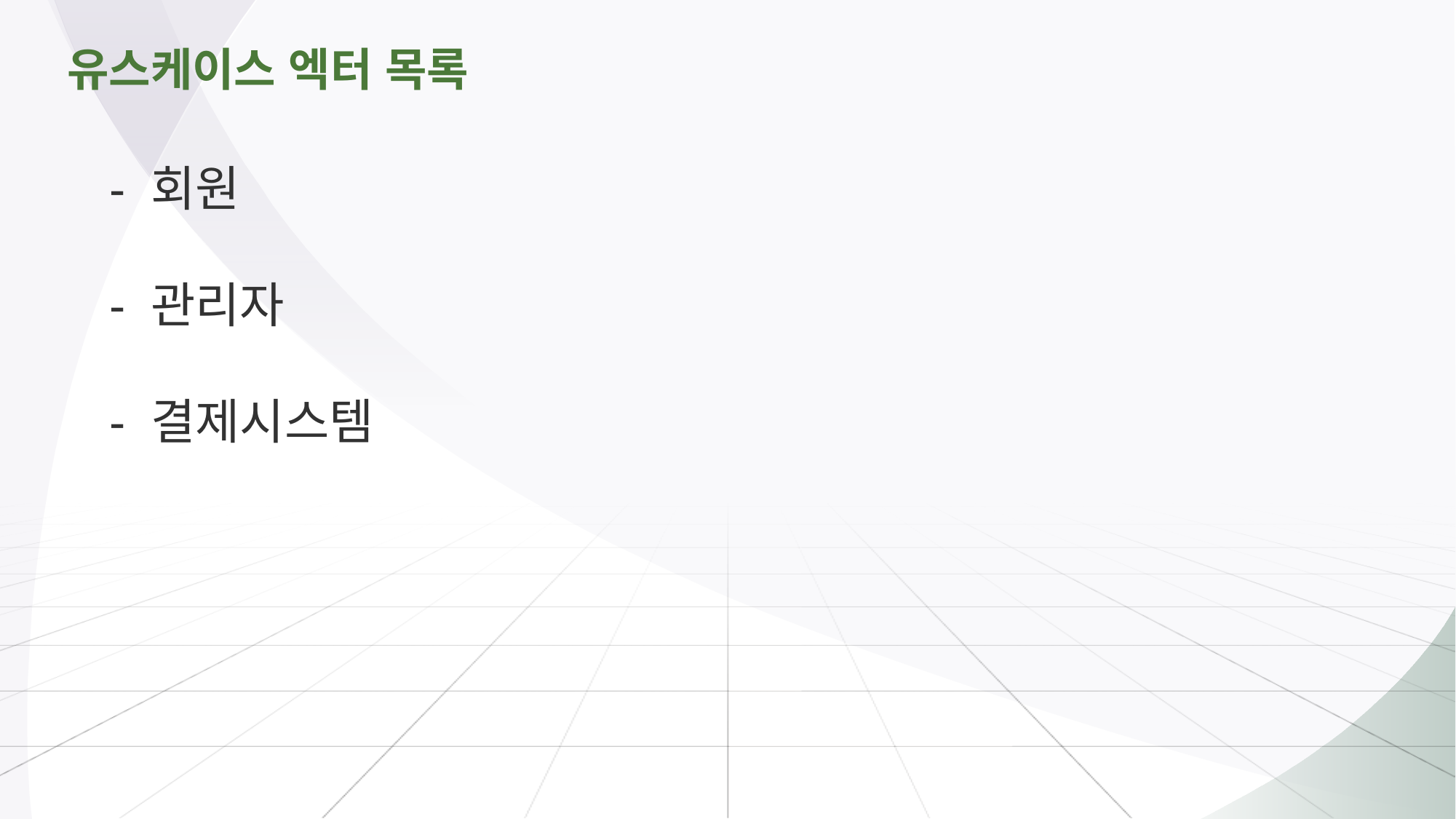

# 유스케이스 엑터 목록
- 회원

- 관리자

- 결제시스템